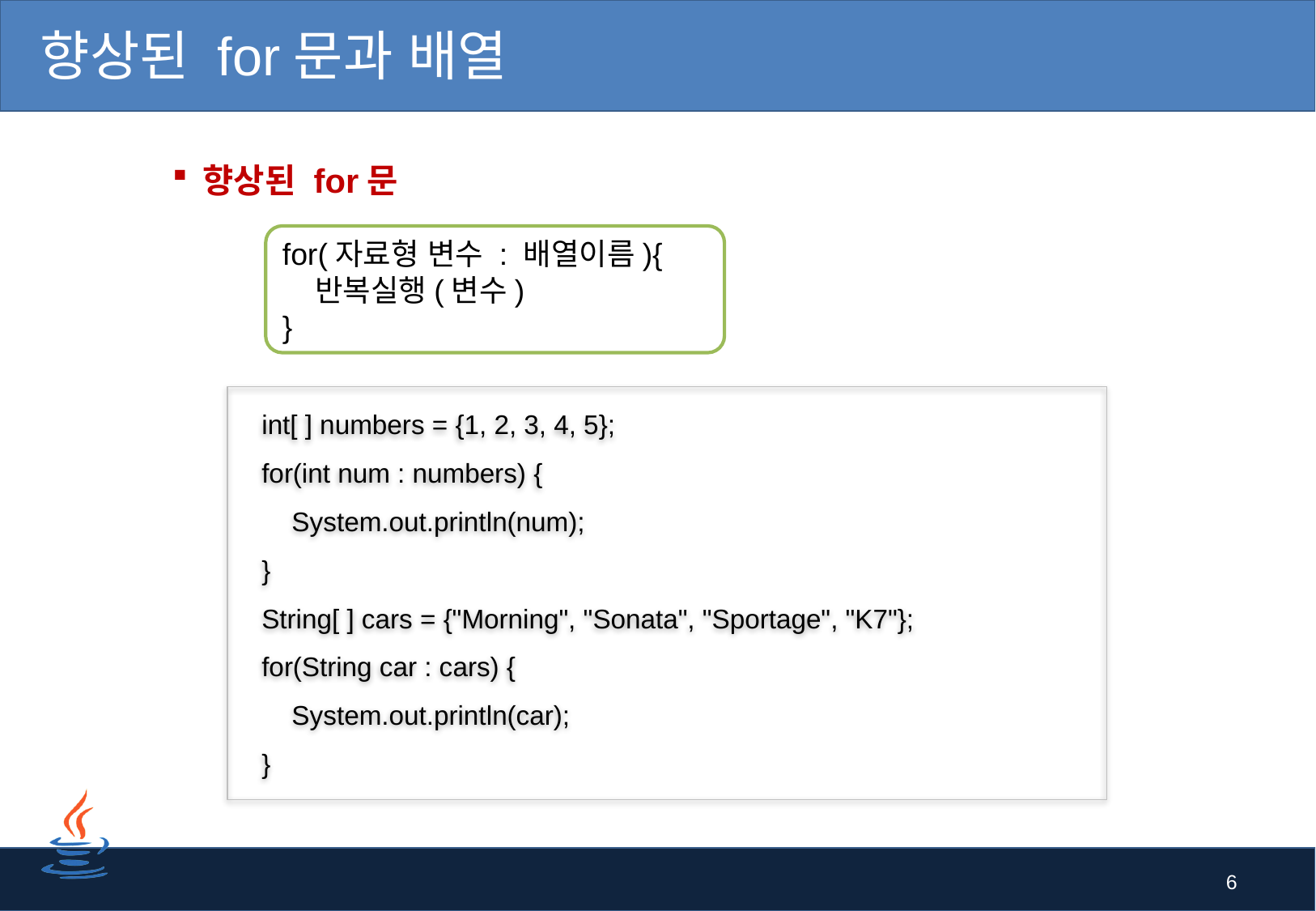

# 향상된 for문과 배열
향상된 for문
for(자료형 변수 : 배열이름){
   반복실행(변수)
}

   int[ ] numbers = {1, 2, 3, 4, 5};
   for(int num : numbers) {
       System.out.println(num);
   }
   String[ ] cars = {"Morning", "Sonata", "Sportage", "K7"};
   for(String car : cars) {
       System.out.println(car);
   }

6